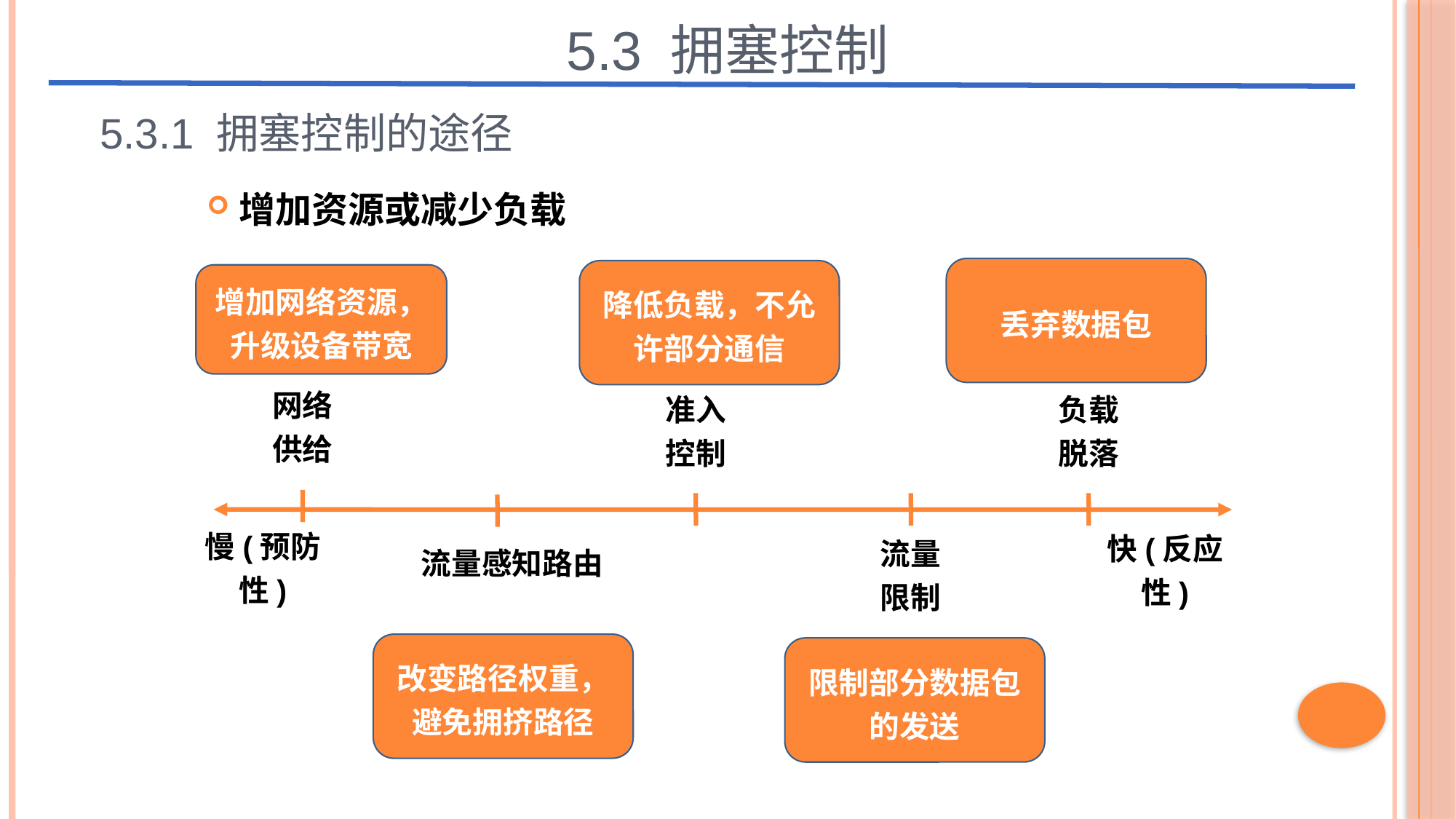

5.3 拥塞控制
5.3.1 拥塞控制的途径
增加资源或减少负载
丢弃数据包
负载
脱落
降低负载，不允许部分通信
准入
控制
增加网络资源，升级设备带宽
网络
供给

慢(预防性)
快(反应性)
流量
限制
限制部分数据包的发送
流量感知路由
改变路径权重，避免拥挤路径